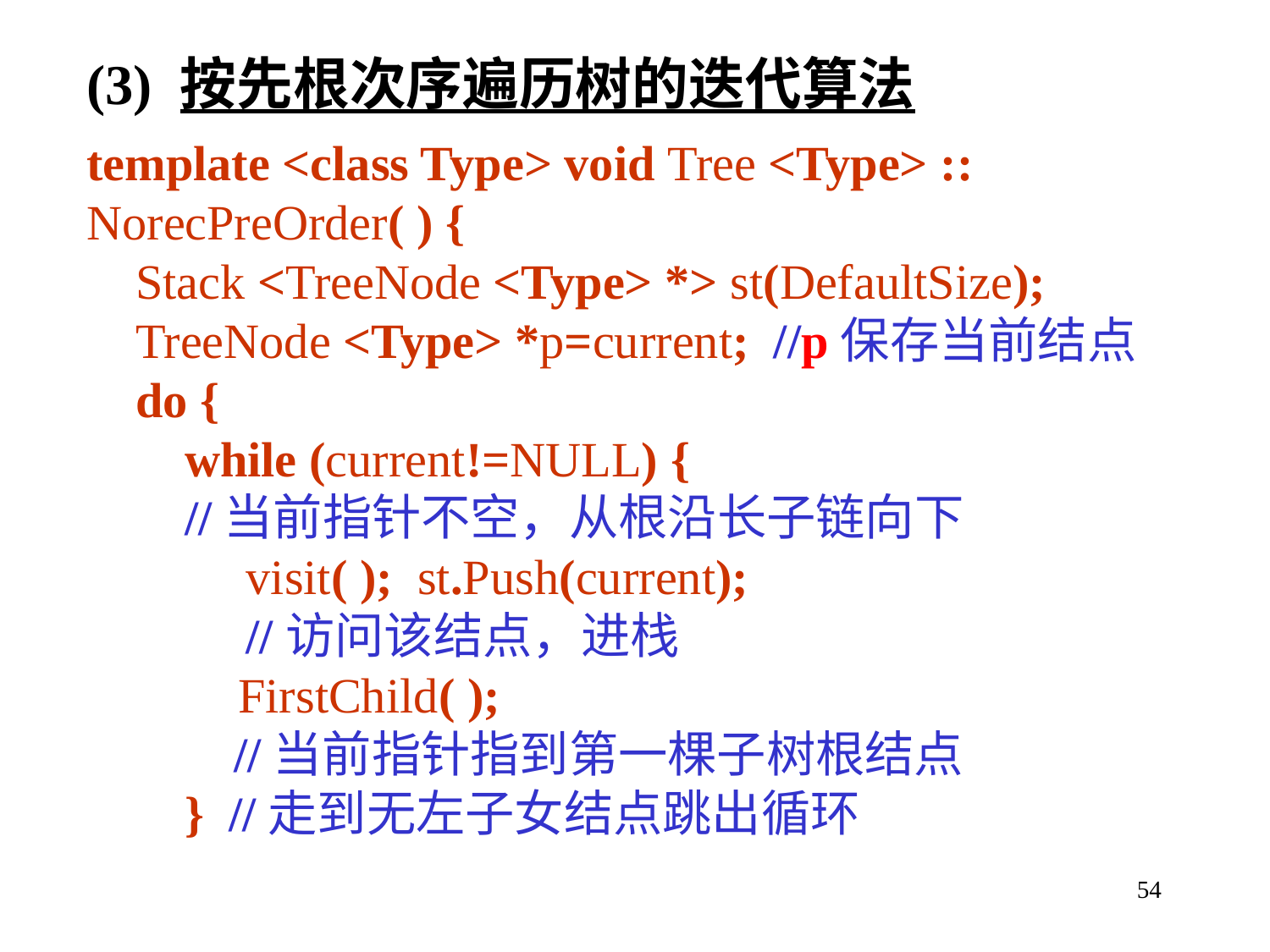

(3) 按先根次序遍历树的迭代算法
template <class Type> void Tree <Type> ::
NorecPreOrder( ) {
    Stack <TreeNode <Type> *> st(DefaultSize);
    TreeNode <Type> *p=current;  //p保存当前结点
    do {
        while (current!=NULL) {
        //当前指针不空，从根沿长子链向下
             visit( );  st.Push(current);
             //访问该结点，进栈
  	  FirstChild( );
            //当前指针指到第一棵子树根结点
        }  //走到无左子女结点跳出循环
54